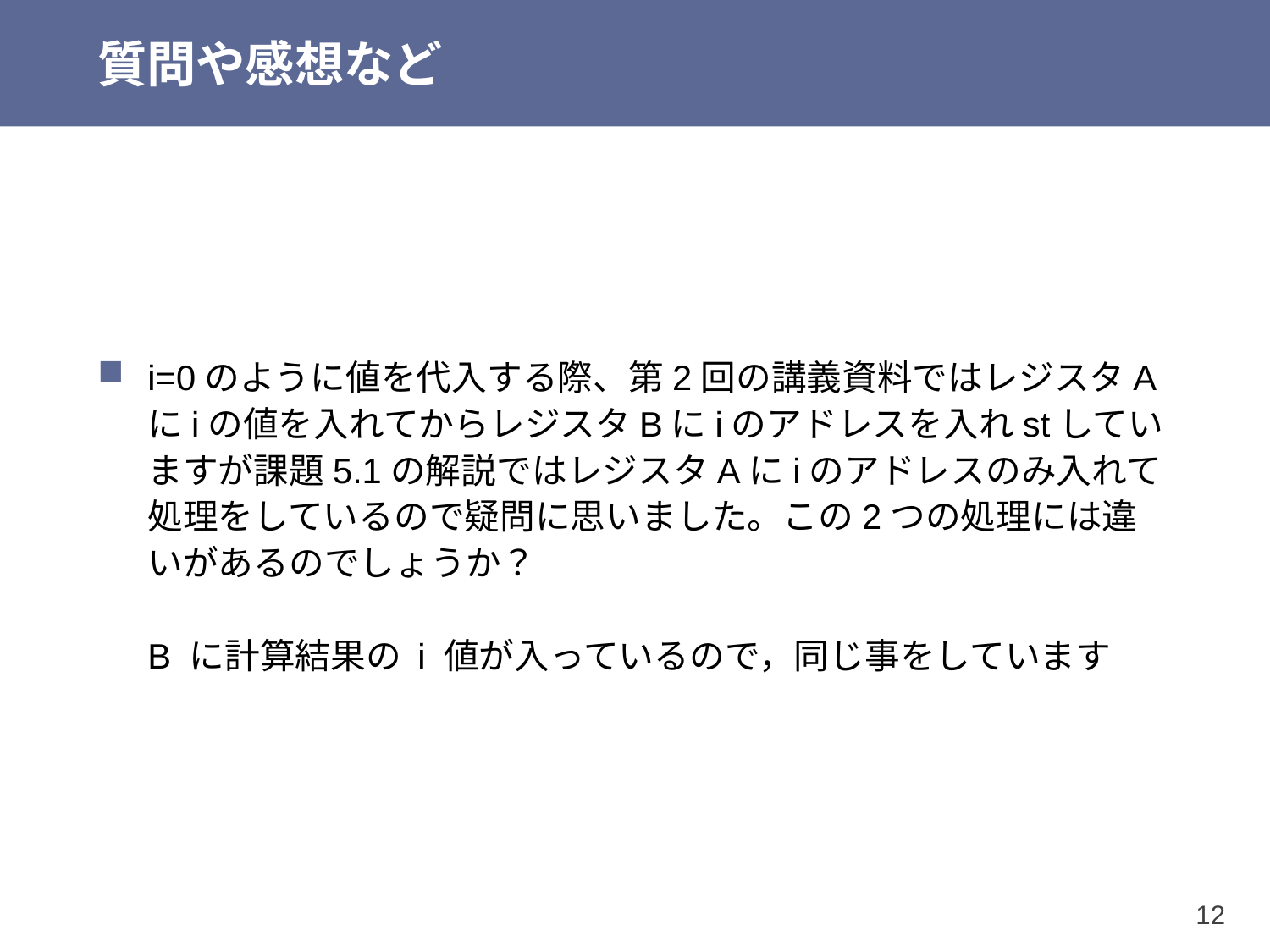

# 質問や感想など
i=0のように値を代入する際、第2回の講義資料ではレジスタAにiの値を入れてからレジスタBにiのアドレスを入れstしていますが課題5.1の解説ではレジスタAにiのアドレスのみ入れて処理をしているので疑問に思いました。この2つの処理には違いがあるのでしょうか？
B に計算結果の i 値が入っているので，同じ事をしています